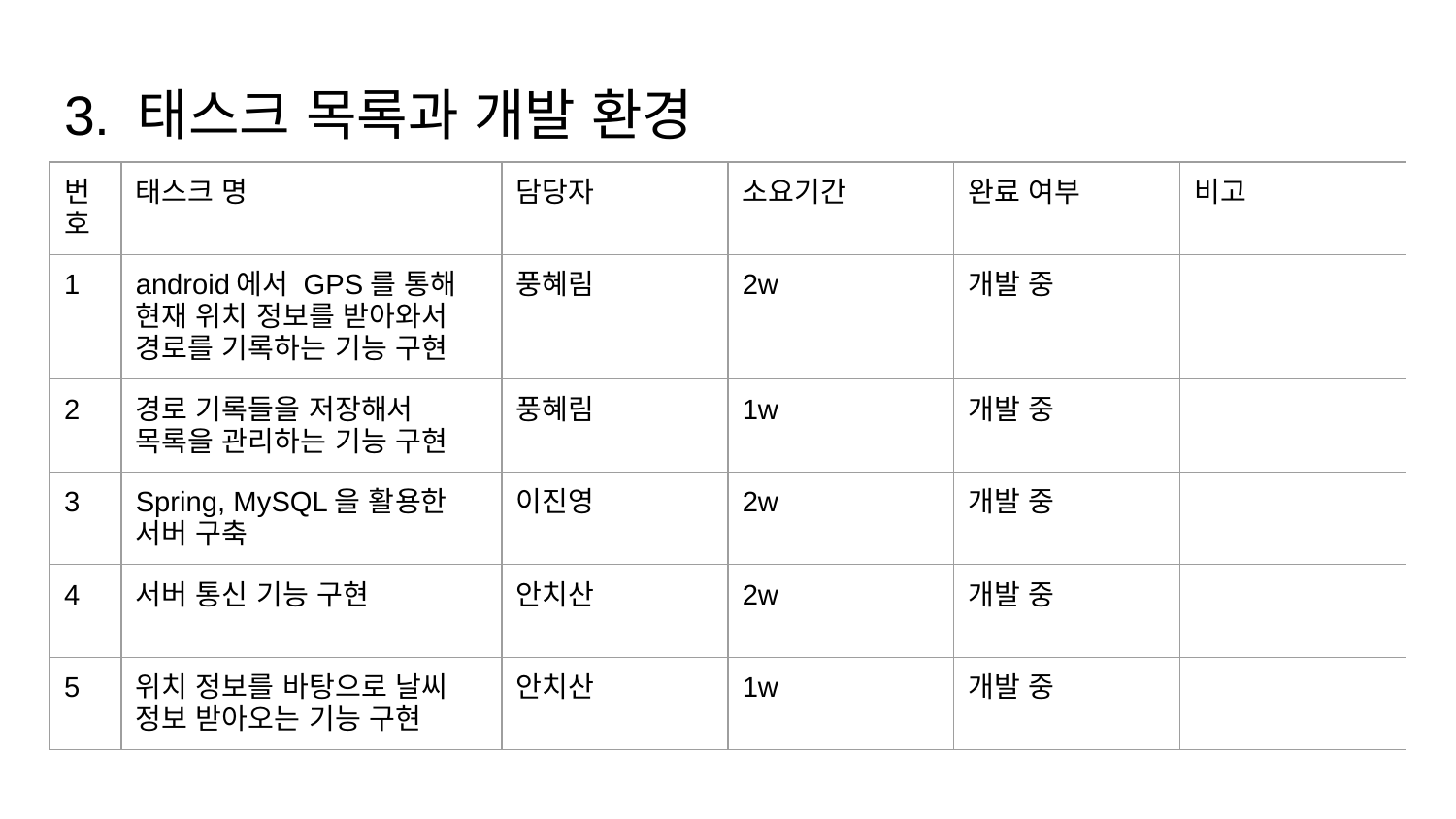

# 3. 태스크 목록과 개발 환경
| 번호 | 태스크 명 | 담당자 | 소요기간 | 완료 여부 | 비고 |
| --- | --- | --- | --- | --- | --- |
| 1 | android에서 GPS를 통해 현재 위치 정보를 받아와서 경로를 기록하는 기능 구현 | 풍혜림 | 2w | 개발 중 |  |
| 2 | 경로 기록들을 저장해서 목록을 관리하는 기능 구현 | 풍혜림 | 1w | 개발 중 |  |
| 3 | Spring, MySQL을 활용한 서버 구축 | 이진영 | 2w | 개발 중 |  |
| 4 | 서버 통신 기능 구현 | 안치산 | 2w | 개발 중 |  |
| 5 | 위치 정보를 바탕으로 날씨 정보 받아오는 기능 구현 | 안치산 | 1w | 개발 중 |  |